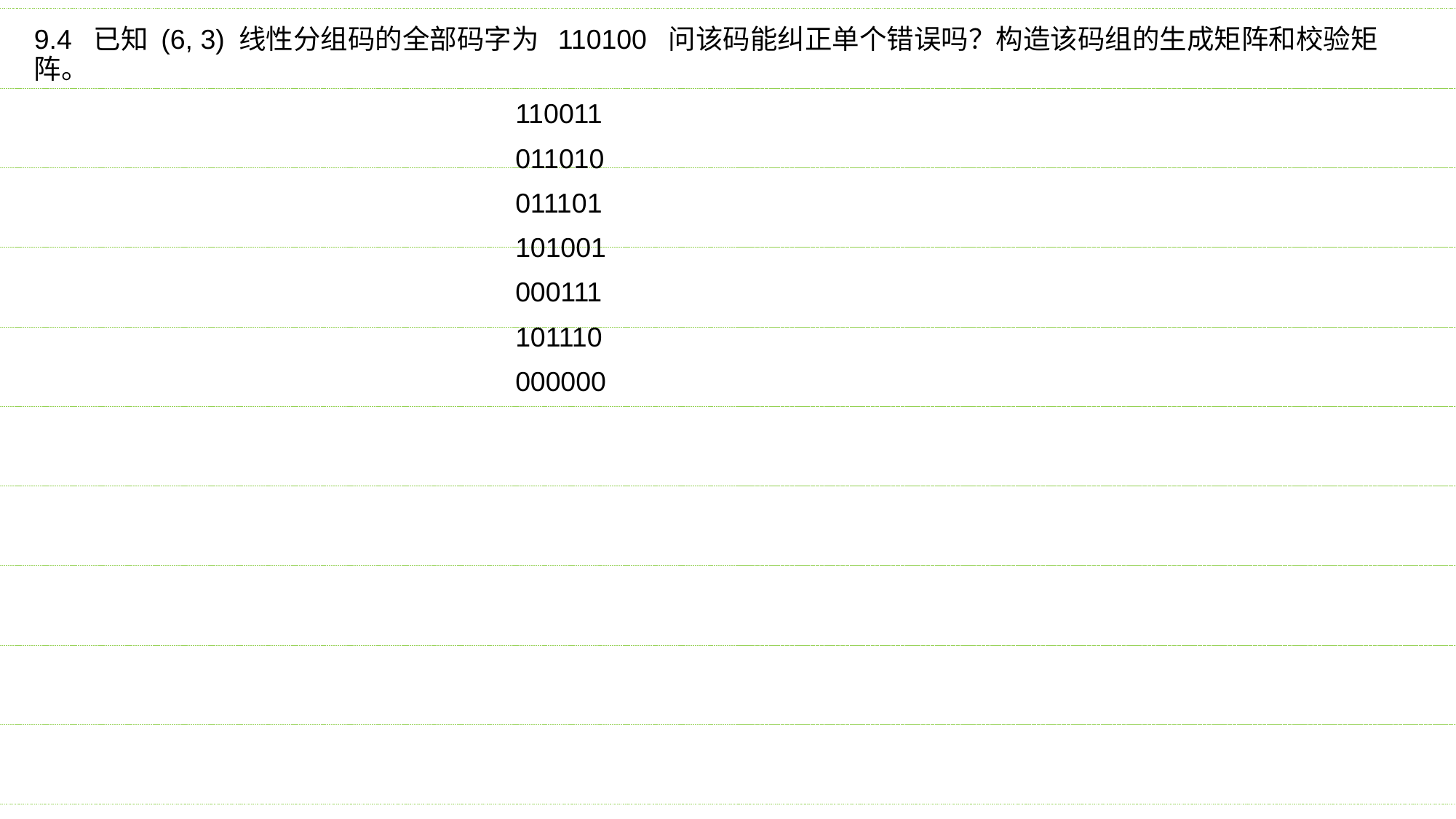

9.4  已知 (6, 3) 线性分组码的全部码字为  110100  问该码能纠正单个错误吗？构造该码组的生成矩阵和校验矩阵。
                                                               110011
                                                               011010
                                                               011101
                                                               101001
                                                               000111
                                                               101110
                                                               000000